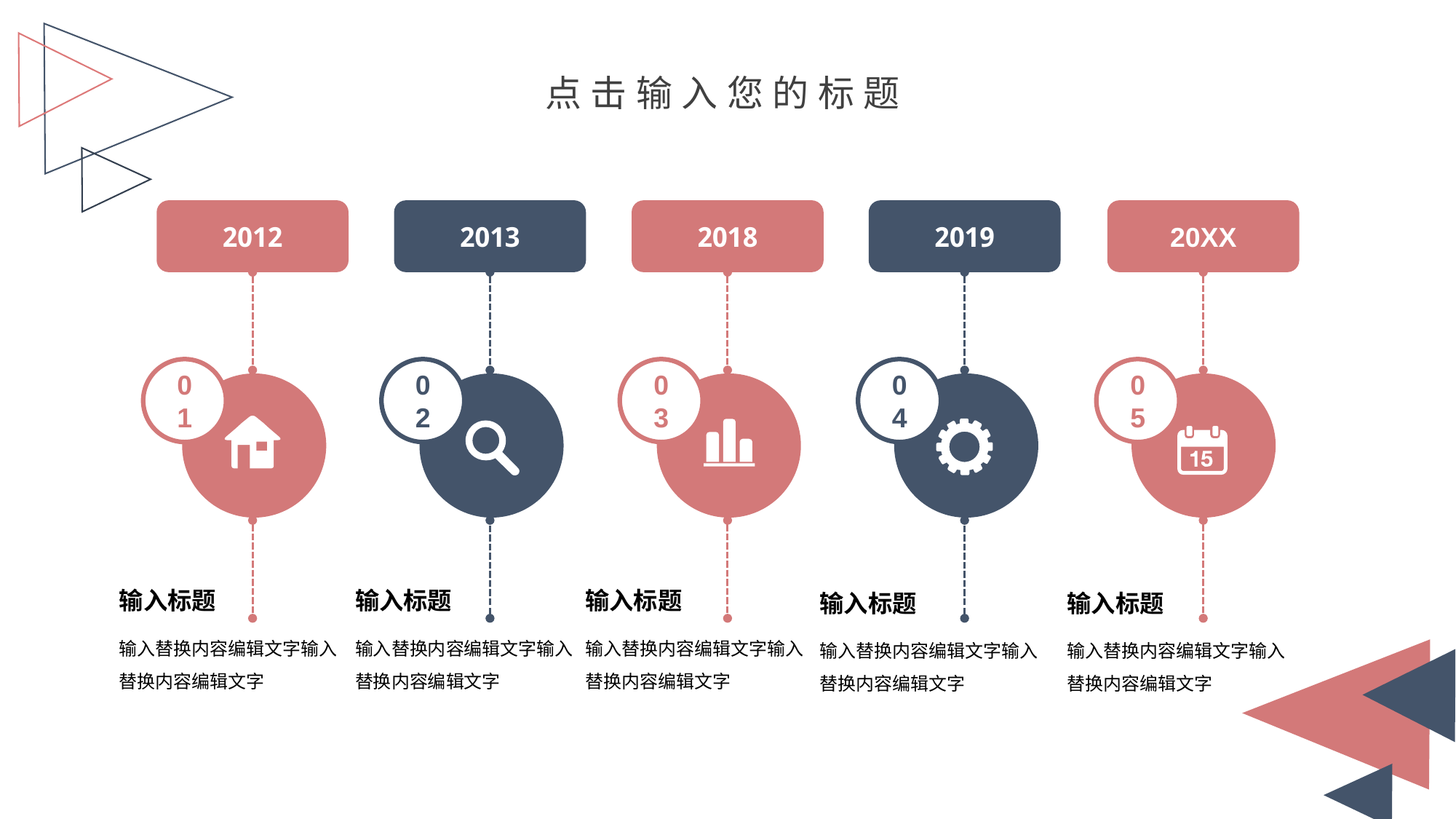

点击输入您的标题
2012
2013
2018
2019
20XX
01
02
03
04
05

输入标题
输入标题
输入标题
输入标题
输入标题
输入替换内容编辑文字输入替换内容编辑文字
输入替换内容编辑文字输入替换内容编辑文字
输入替换内容编辑文字输入替换内容编辑文字
输入替换内容编辑文字输入替换内容编辑文字
输入替换内容编辑文字输入替换内容编辑文字